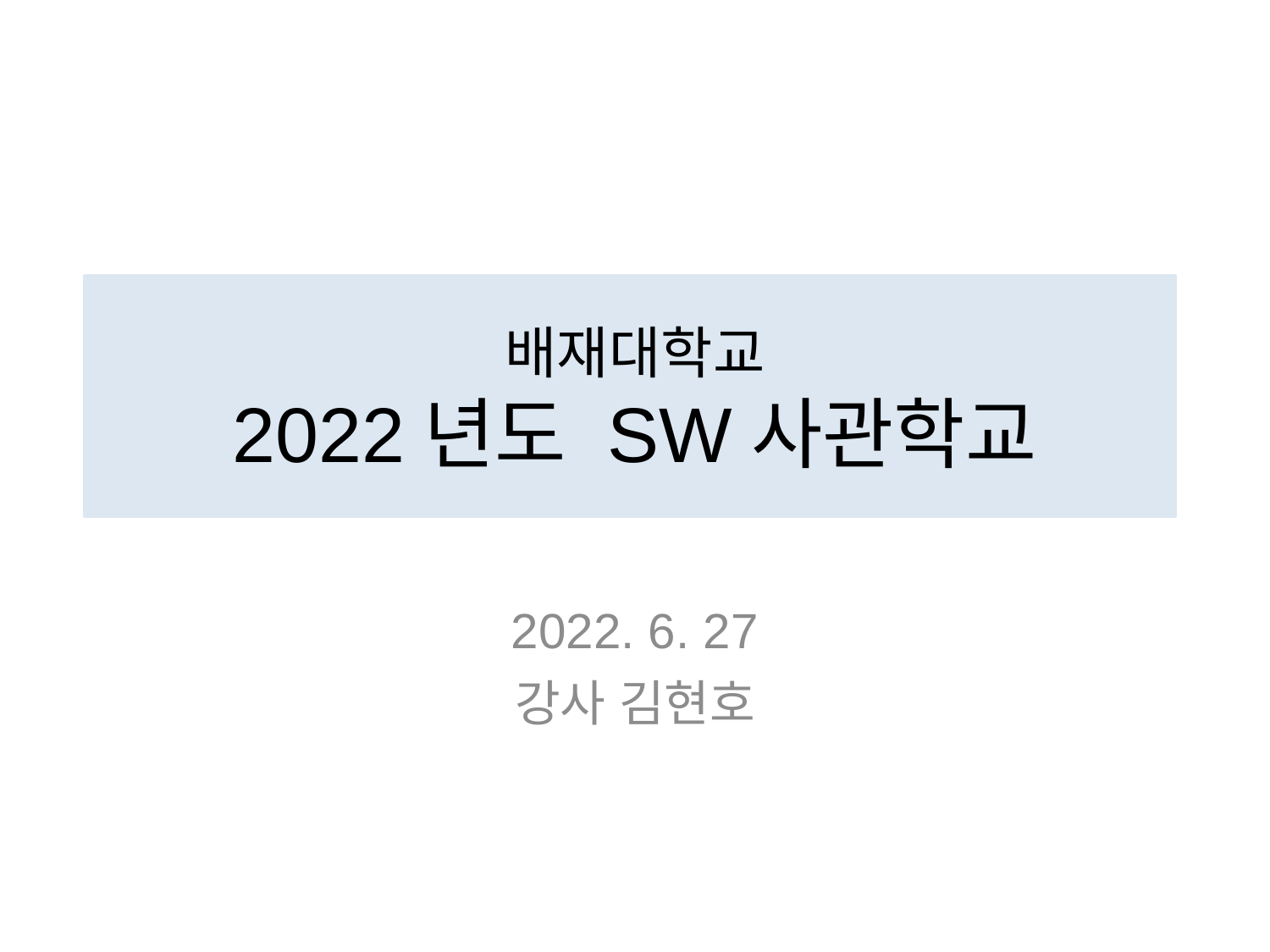

# 배재대학교 2022년도 SW사관학교
2022. 6. 27
강사 김현호